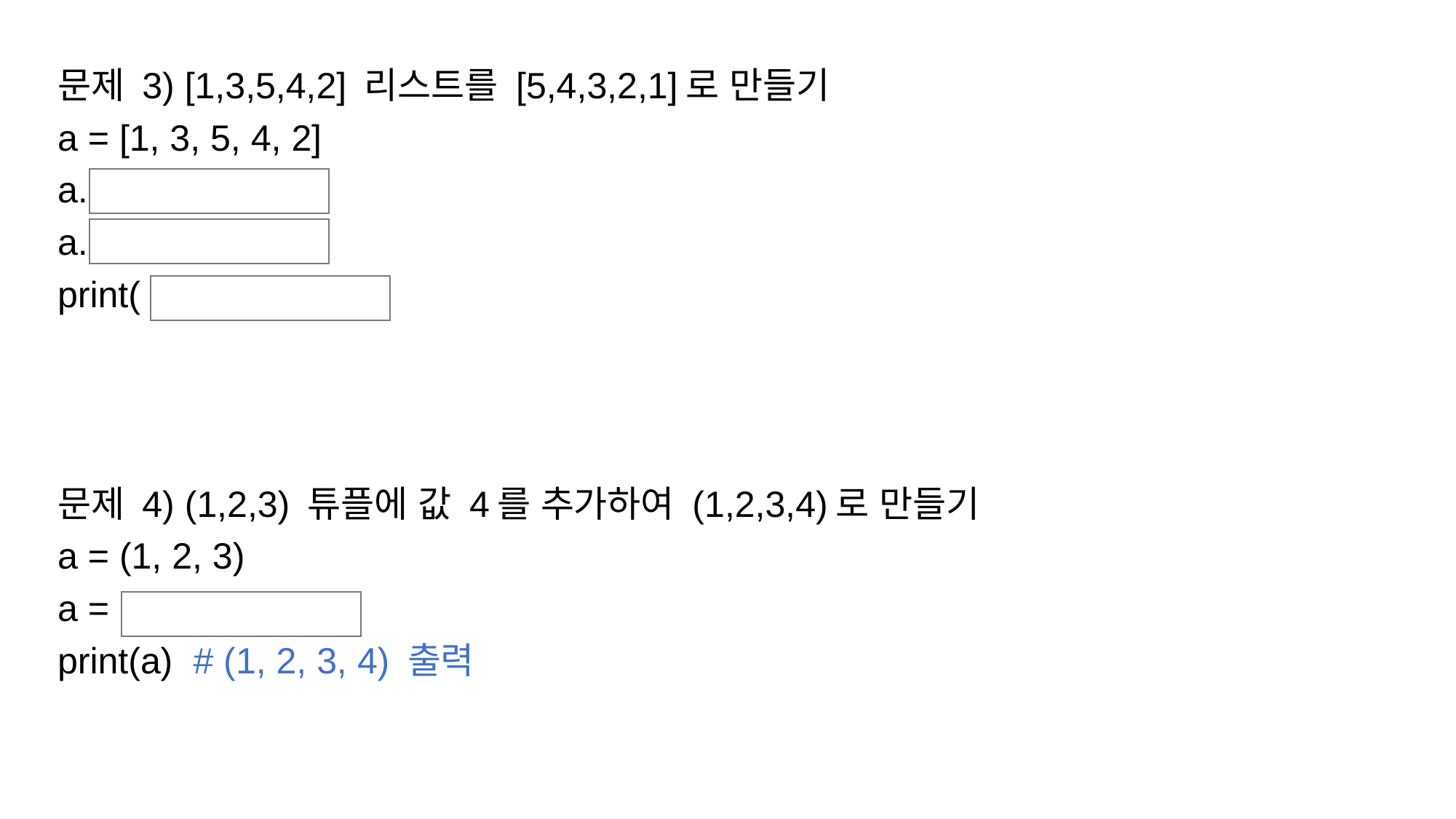

문제 3) [1,3,5,4,2] 리스트를 [5,4,3,2,1]로 만들기
a = [1, 3, 5, 4, 2]
a.
a.
print(                    )

문제 4) (1,2,3) 튜플에 값 4를 추가하여 (1,2,3,4)로 만들기
a = (1, 2, 3)
a =
print(a)  # (1, 2, 3, 4) 출력